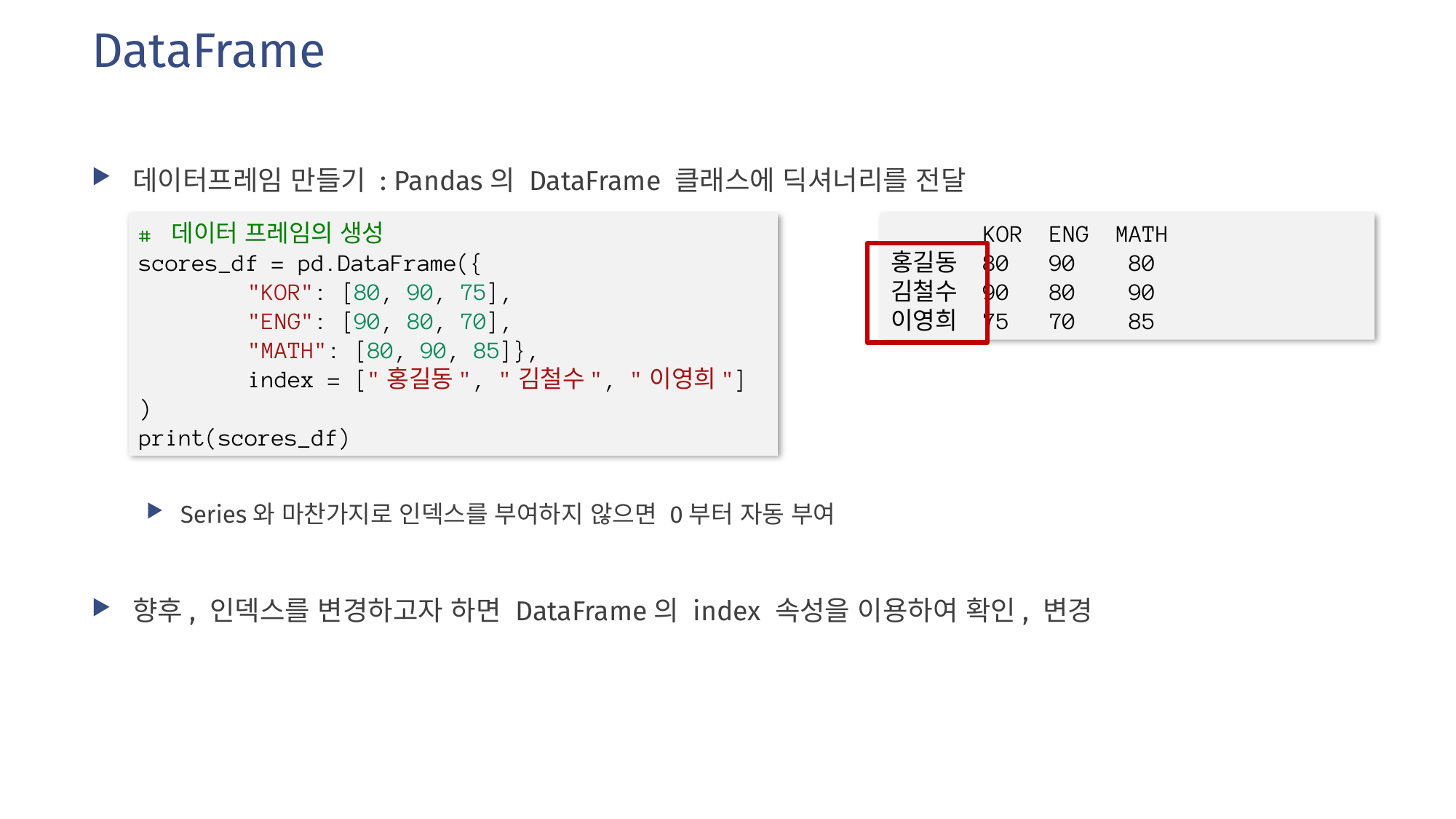

# DataFrame
데이터프레임 만들기 : Pandas의 DataFrame 클래스에 딕셔너리를 전달

Series와 마찬가지로 인덱스를 부여하지 않으면 0부터 자동 부여

향후, 인덱스를 변경하고자 하면 DataFrame의 index 속성을 이용하여 확인, 변경
# 데이터 프레임의 생성
scores_df = pd.DataFrame({
	"KOR": [80, 90, 75],
	"ENG": [90, 80, 70],
	"MATH": [80, 90, 85]},
	index = ["홍길동", "김철수", "이영희"]
)
print(scores_df)
       KOR  ENG  MATH
홍길동   80   90    80
김철수   90   80    90
이영희   75   70    85